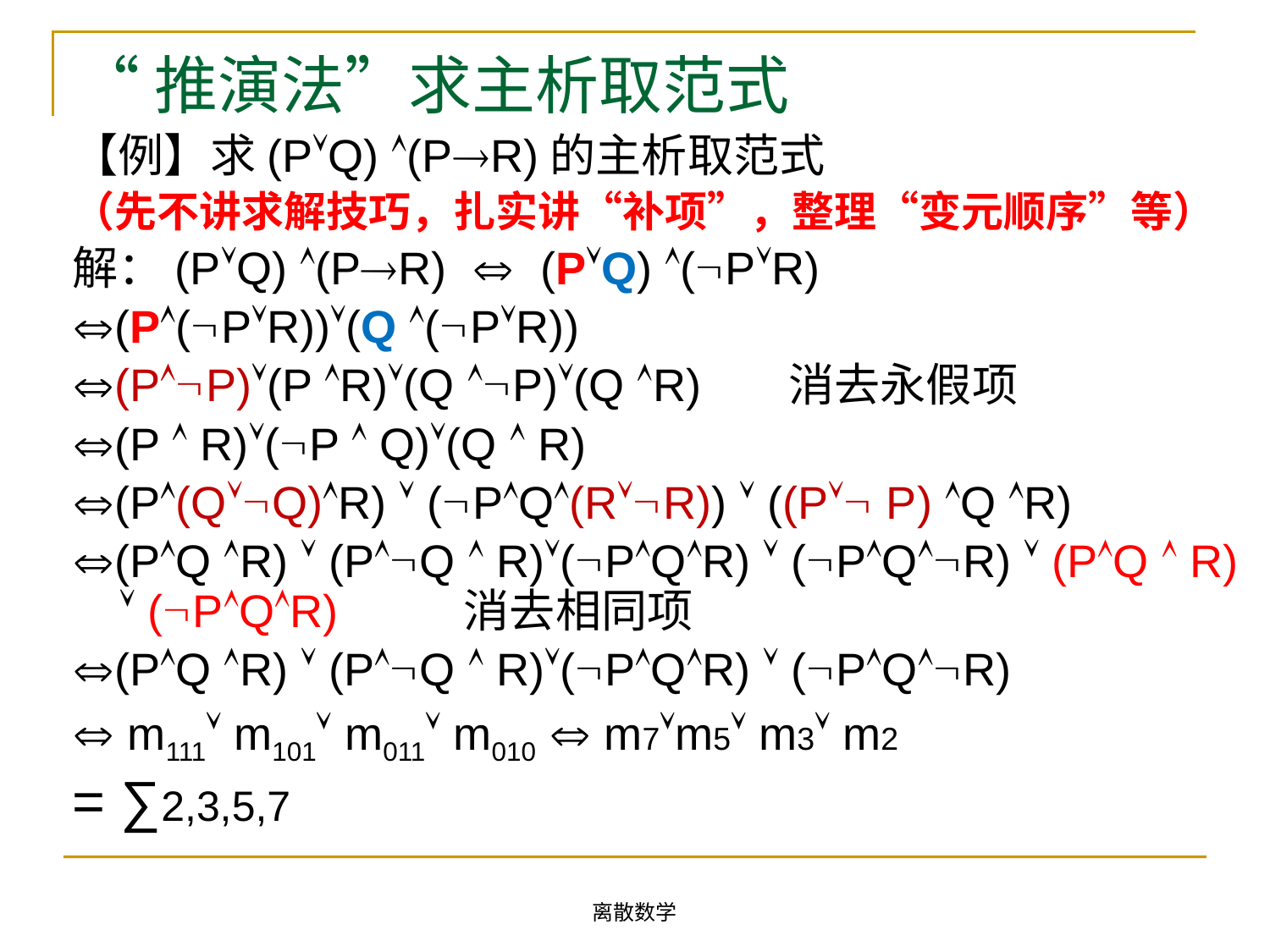

# “推演法”求主析取范式
【例】求(P∨Q) ∧(P→R)的主析取范式
（先不讲求解技巧，扎实讲“补项”，整理“变元顺序”等）
解：(P∨Q) ∧(P→R)  ⇔  (P∨Q) ∧(¬P∨R)
⇔(P∧(¬P∨R))∨(Q ∧(¬P∨R))
⇔(P∧¬P)∨(P ∧R)∨(Q ∧¬P)∨(Q ∧R)      消去永假项
⇔(P ∧ R)∨(¬P ∧ Q)∨(Q ∧ R)
⇔(P∧(Q∨¬Q)∧R) ∨ (¬P∧Q∧(R∨¬R)) ∨ ((P∨¬ P) ∧Q ∧R)
⇔(P∧Q ∧R) ∨ (P∧¬Q ∧ R)∨(¬P∧Q∧R) ∨ (¬P∧Q∧¬R) ∨ (P∧Q ∧ R) ∨ (¬P∧Q∧R)         消去相同项
⇔(P∧Q ∧R) ∨ (P∧¬Q ∧ R)∨(¬P∧Q∧R) ∨ (¬P∧Q∧¬R)
⇔ m111∨ m101∨ m011∨ m010 ⇔ m7∨m5∨ m3∨ m2
= ∑2,3,5,7

108
离散数学